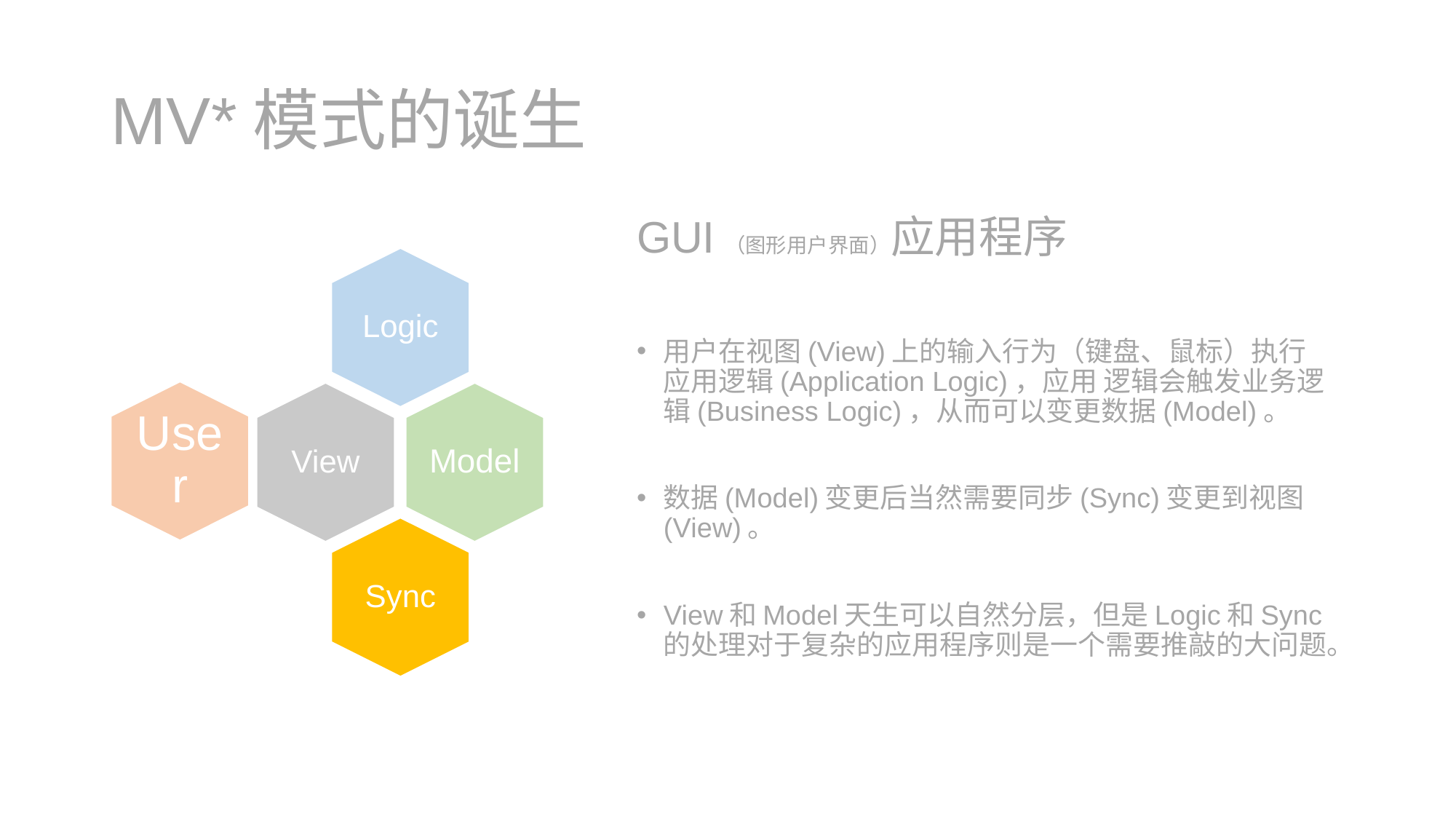

# MV*模式的诞生
Logic
User
View
Model
Sync

GUI（图形用户界面）应用程序

用户在视图(View)上的输入行为（键盘、鼠标）执行应用逻辑(Application Logic)，应用 逻辑会触发业务逻辑(Business Logic)，从而可以变更数据(Model)。

数据(Model)变更后当然需要同步(Sync)变更到视图(View)。

View和Model天生可以自然分层，但是Logic和Sync的处理对于复杂的应用程序则是一个需要推敲的大问题。